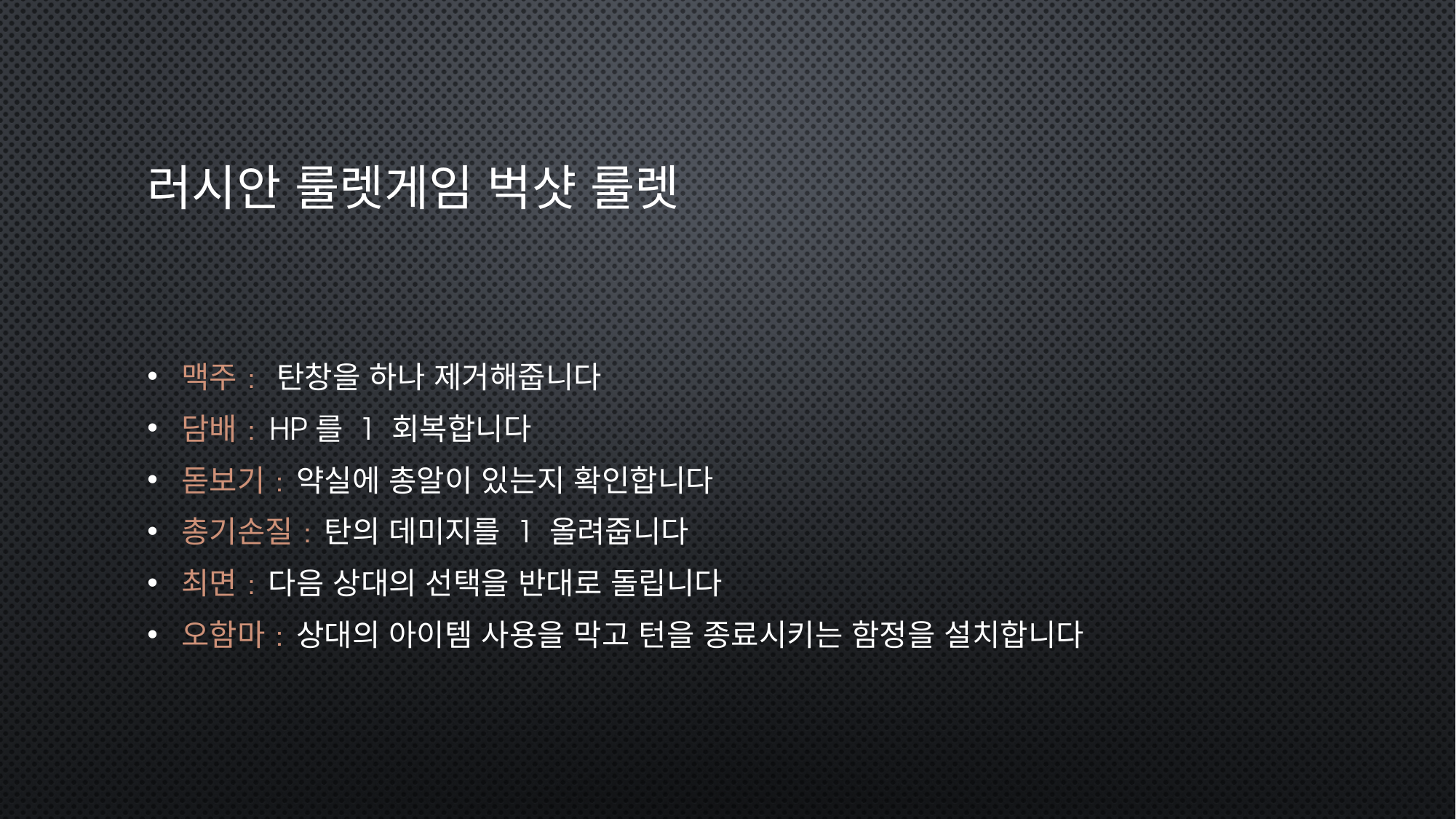

# 러시안 룰렛게임 벅샷 룰렛
맥주: 탄창을 하나 제거해줍니다
담배: hp를 1 회복합니다
돋보기:약실에 총알이 있는지 확인합니다
총기손질:탄의 데미지를 1 올려줍니다
최면:다음 상대의 선택을 반대로 돌립니다
오함마:상대의 아이템 사용을 막고 턴을 종료시키는 함정을 설치합니다